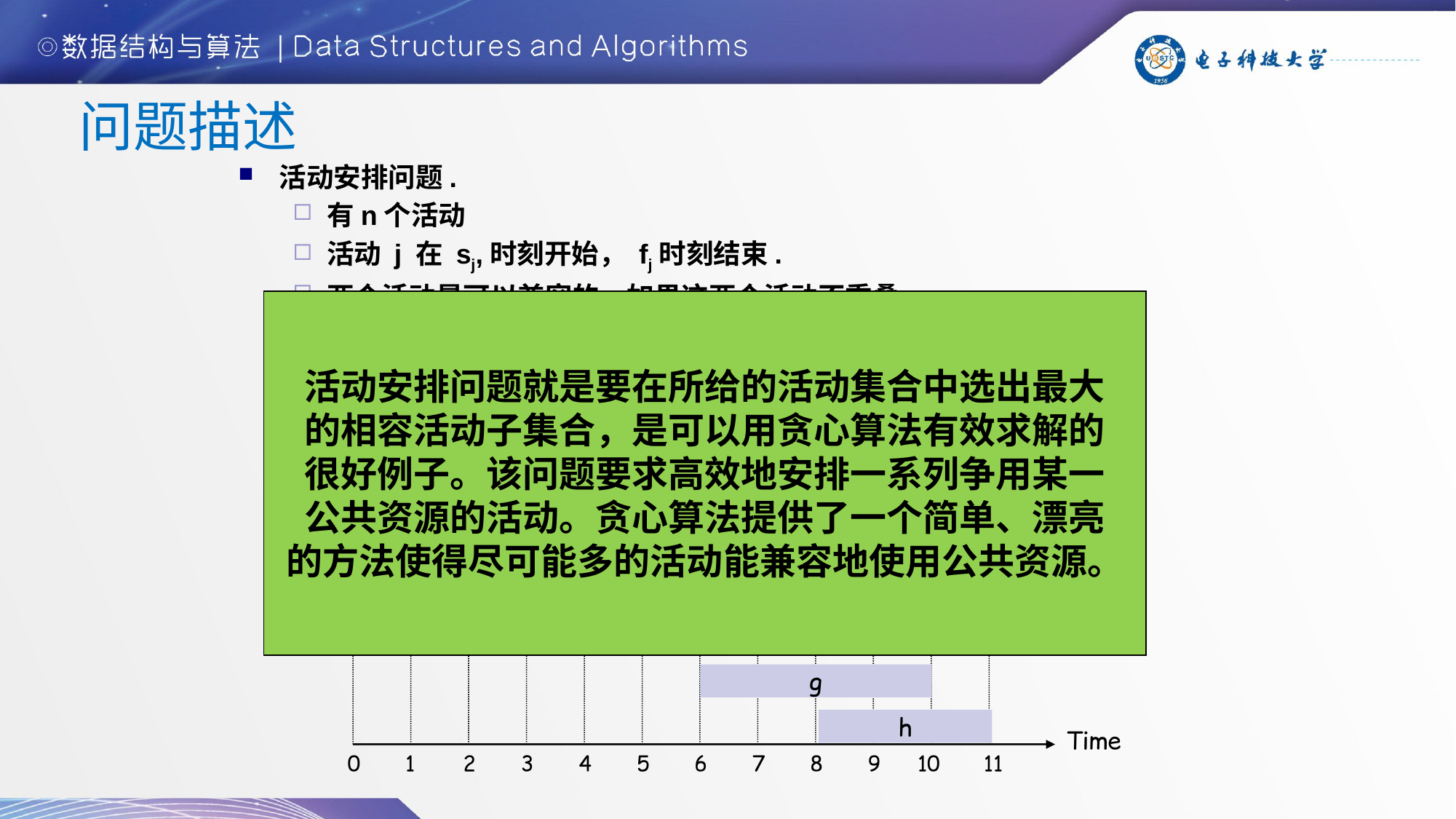

# 问题描述
活动安排问题.
有n个活动
活动 j 在 sj,时刻开始， fj时刻结束.
两个活动是可以兼容的，如果这两个活动不重叠.
目标: 找到互相兼容的最大活动子集
活动安排问题就是要在所给的活动集合中选出最大
的相容活动子集合，是可以用贪心算法有效求解的
很好例子。该问题要求高效地安排一系列争用某一
公共资源的活动。贪心算法提供了一个简单、漂亮
的方法使得尽可能多的活动能兼容地使用公共资源。
a
b
c
d

e
f
g
h
Time

0
1
2
3
4
5
6
7
8
9
10
11